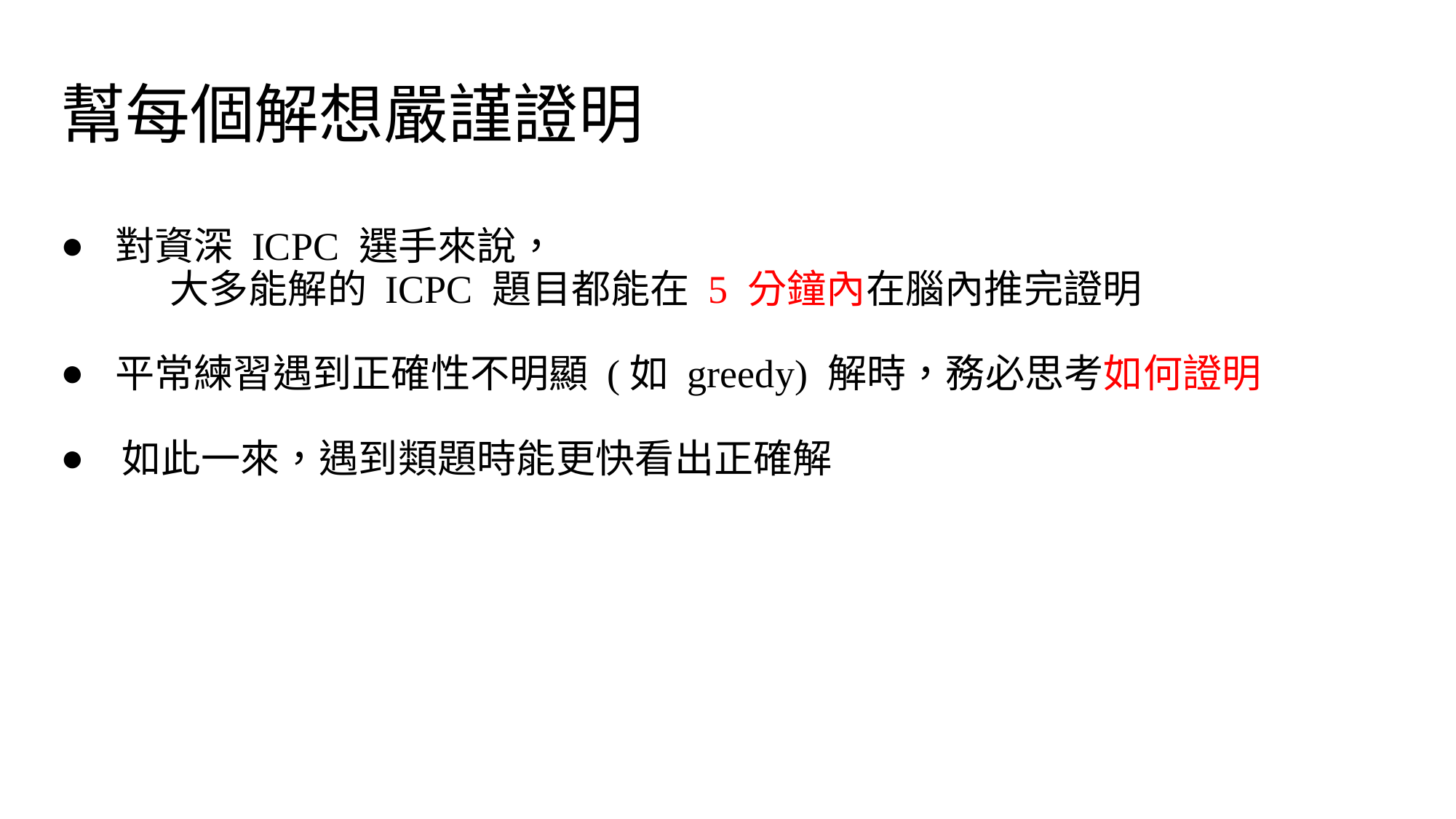

# 幫每個解想嚴謹證明
對資深 ICPC 選手來說，
	大多能解的 ICPC 題目都能在 5 分鐘內在腦內推完證明

平常練習遇到正確性不明顯 (如 greedy) 解時，務必思考如何證明

如此一來，遇到類題時能更快看出正確解